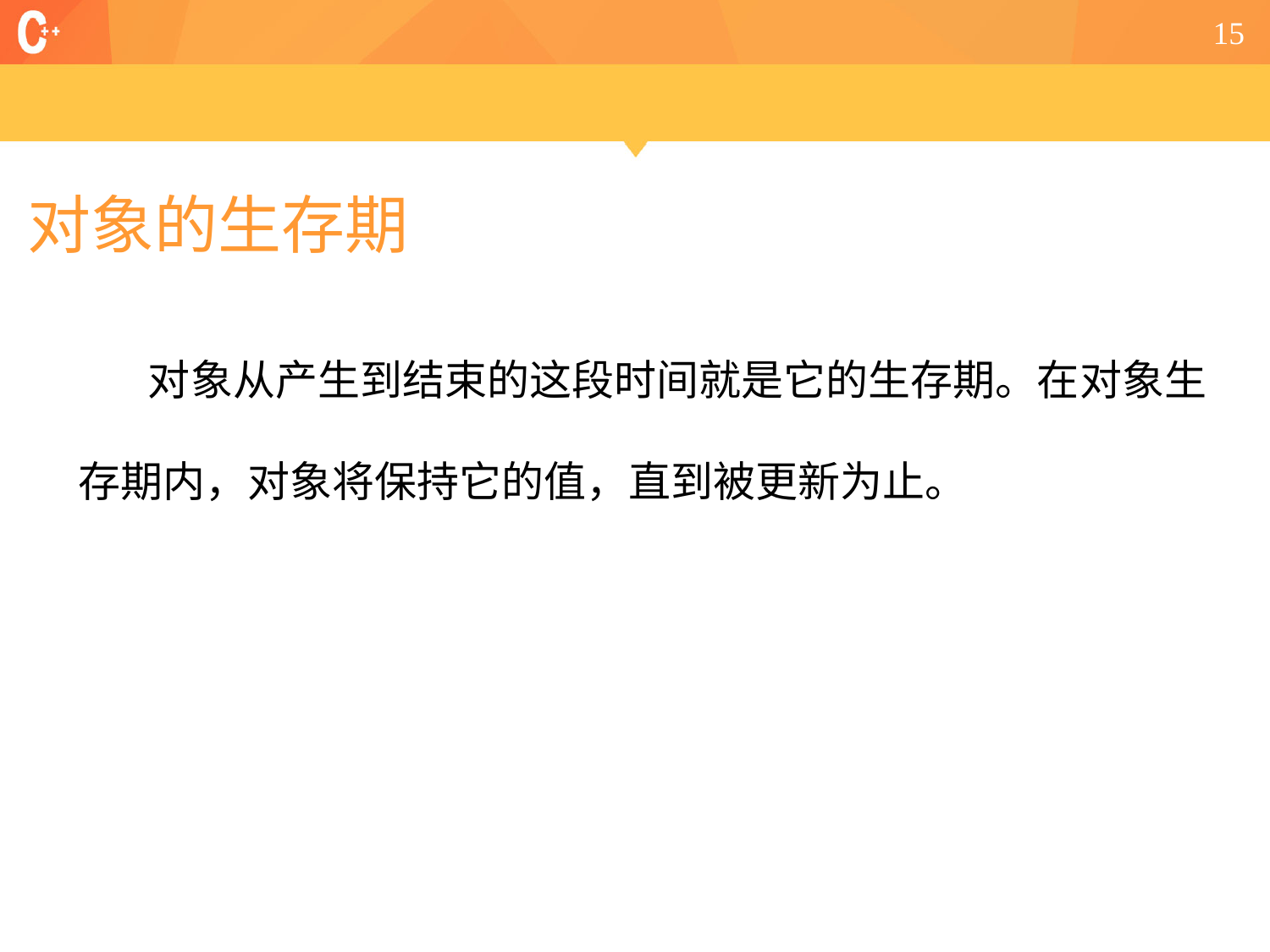

15
# 对象的生存期
          对象从产生到结束的这段时间就是它的生存期。在对象生存期内，对象将保持它的值，直到被更新为止。